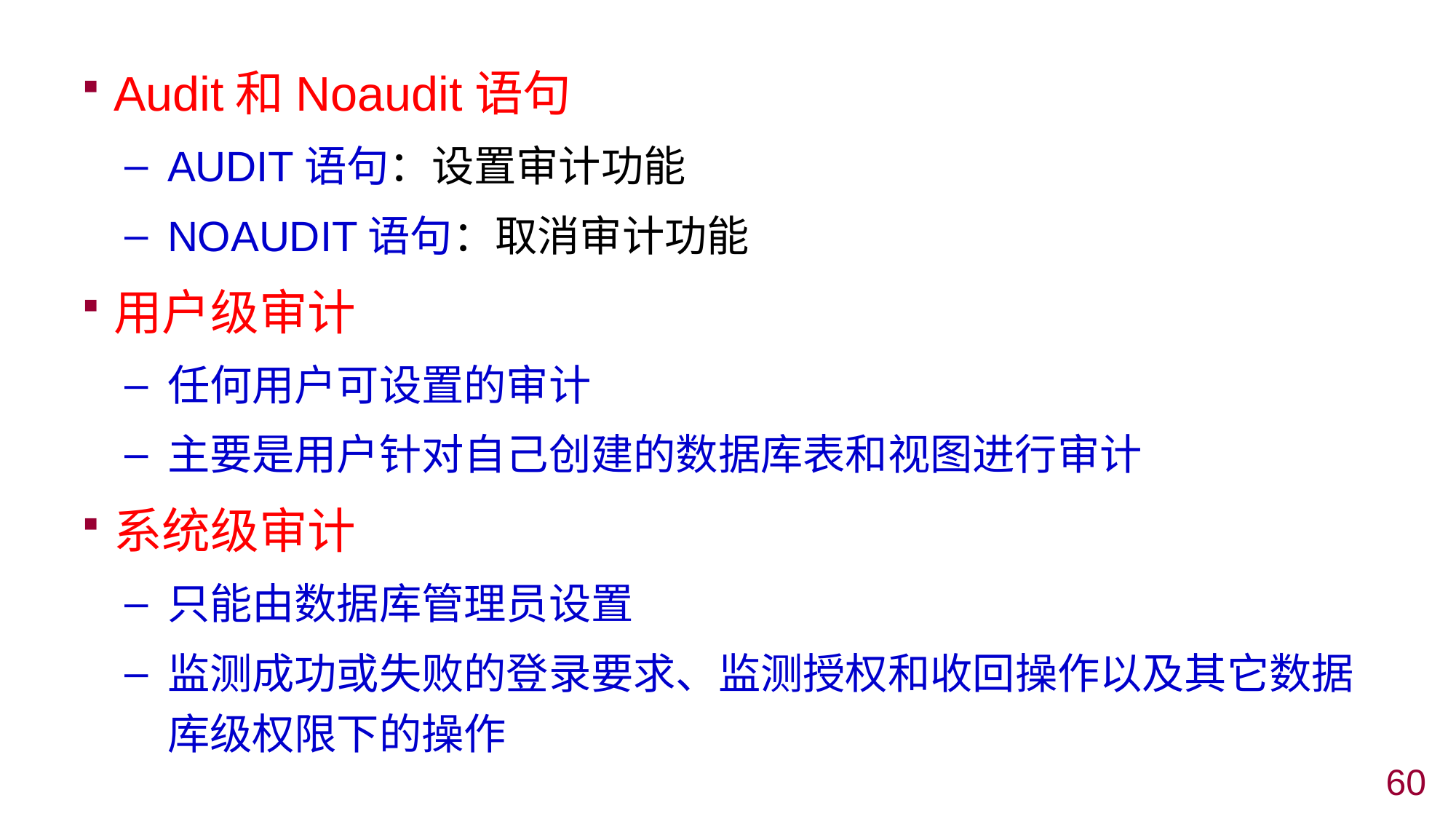

Audit和Noaudit语句
AUDIT语句：设置审计功能
NOAUDIT语句：取消审计功能
用户级审计
任何用户可设置的审计
主要是用户针对自己创建的数据库表和视图进行审计
系统级审计
只能由数据库管理员设置
监测成功或失败的登录要求、监测授权和收回操作以及其它数据库级权限下的操作
60